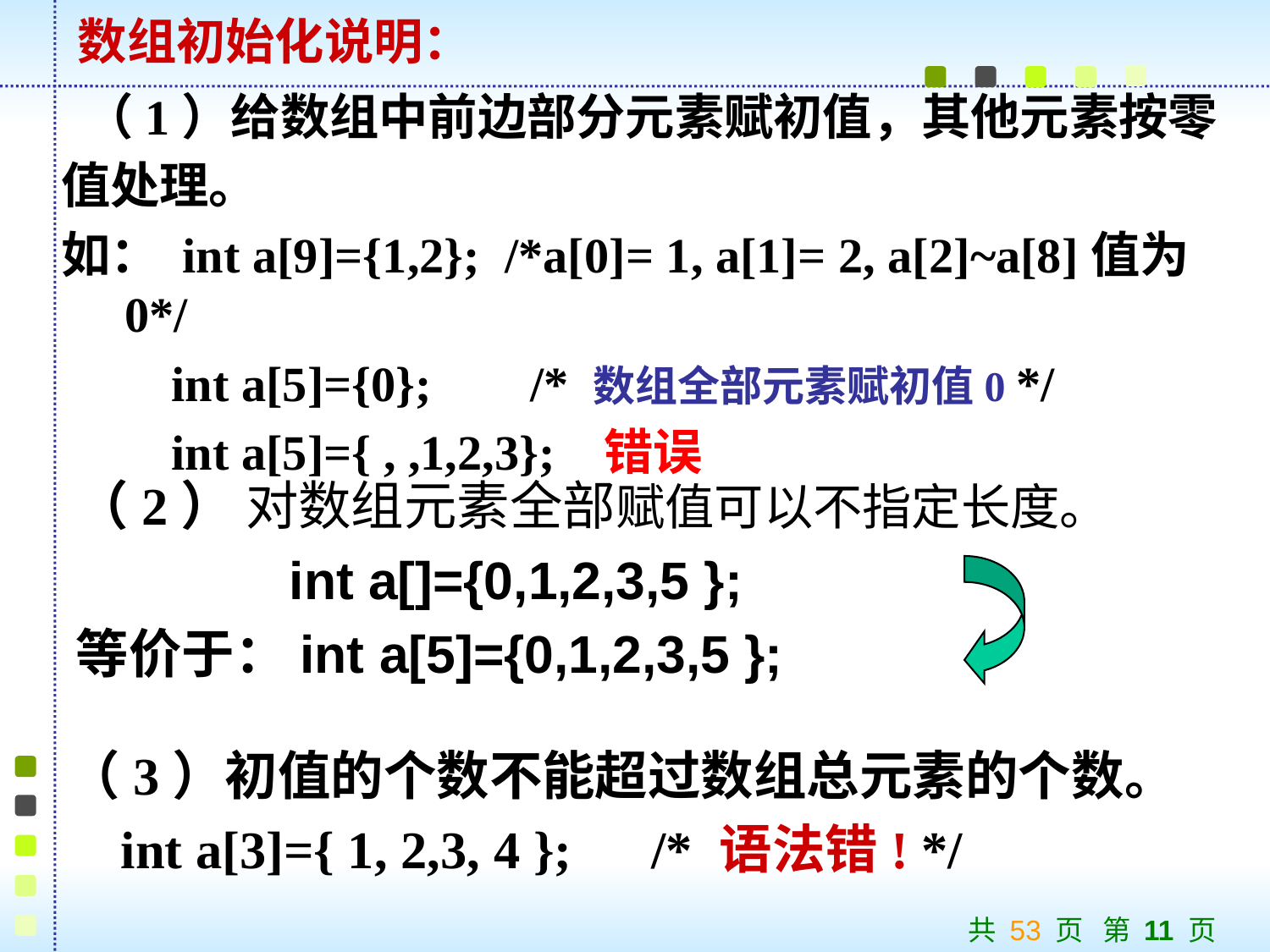

数组初始化说明：
 （1）给数组中前边部分元素赋初值，其他元素按零
值处理。
如： int a[9]={1,2};  /*a[0]= 1, a[1]= 2, a[2]~a[8]值为0*/
         int a[5]={0};        /* 数组全部元素赋初值0 */
         int a[5]={ , ,1,2,3};   错误

（2） 对数组元素全部赋值可以不指定长度。
                int a[]={0,1,2,3,5 };
等价于：int a[5]={0,1,2,3,5 };

（3）初值的个数不能超过数组总元素的个数。
    int a[3]={ 1, 2,3, 4 };      /* 语法错! */
共 53 页   第 11 页